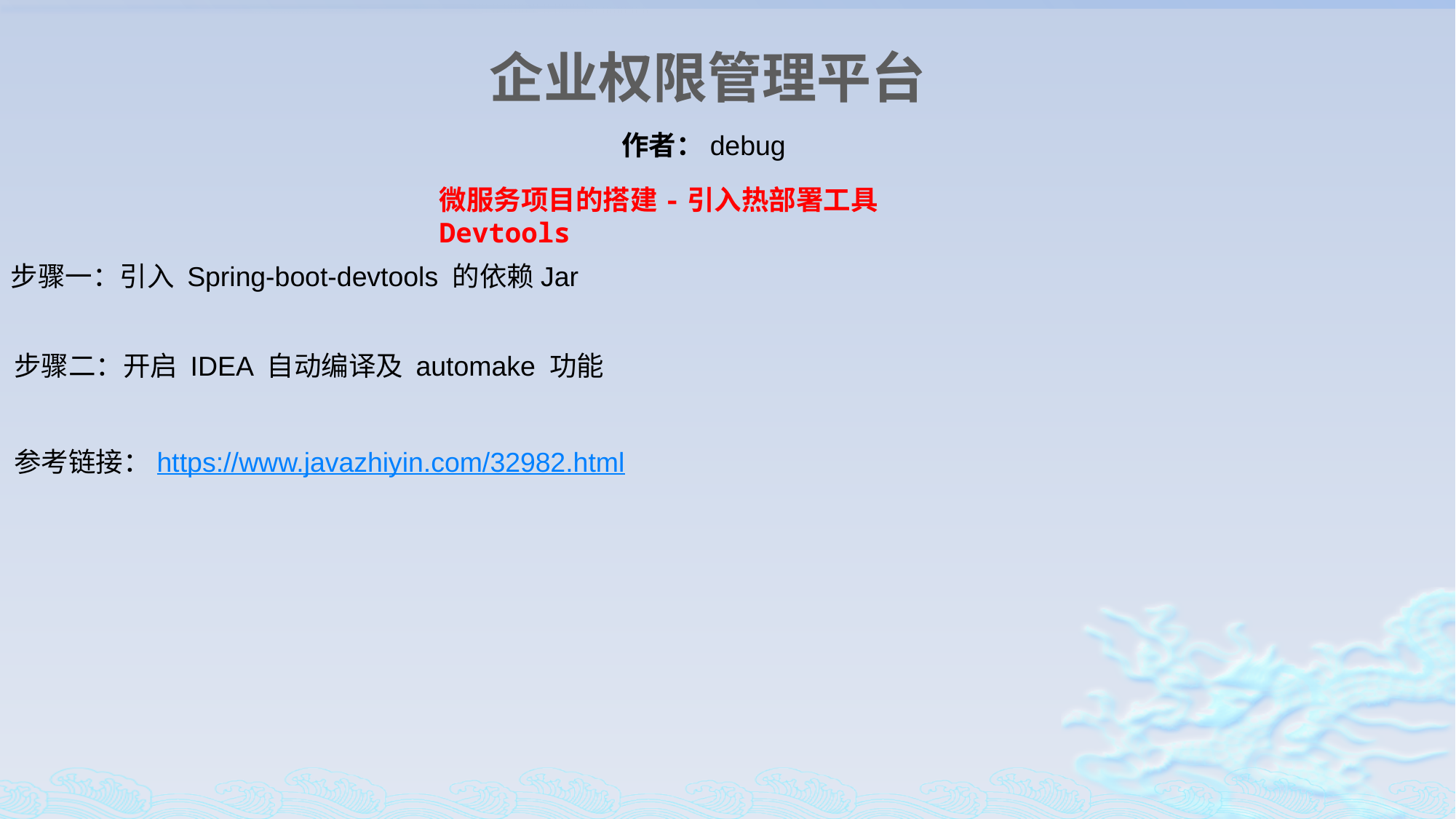

企业权限管理平台
作者：debug
微服务项目的搭建-引入热部署工具Devtools
步骤一：引入 Spring-boot-devtools 的依赖Jar
步骤二：开启 IDEA 自动编译及 automake 功能
参考链接：https://www.javazhiyin.com/32982.html